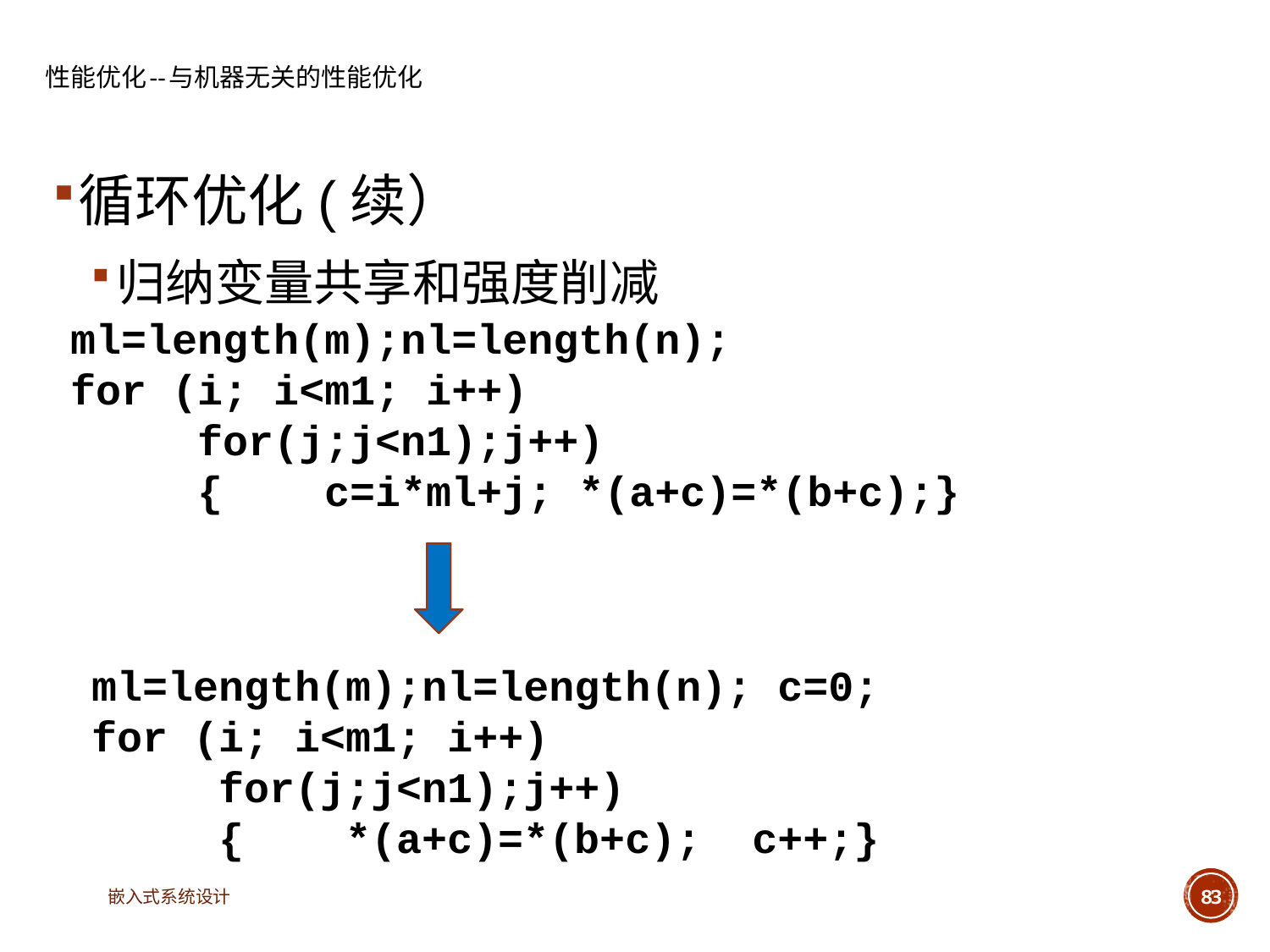

# 性能优化--与机器无关的性能优化
循环优化(续）
归纳变量共享和强度削减
ml=length(m);nl=length(n);
for (i; i<m1; i++)
	for(j;j<n1);j++)
	{	c=i*ml+j; *(a+c)=*(b+c);}

ml=length(m);nl=length(n); c=0;
for (i; i<m1; i++)
	for(j;j<n1);j++)
	{	*(a+c)=*(b+c);  c++;}
嵌入式系统设计
83